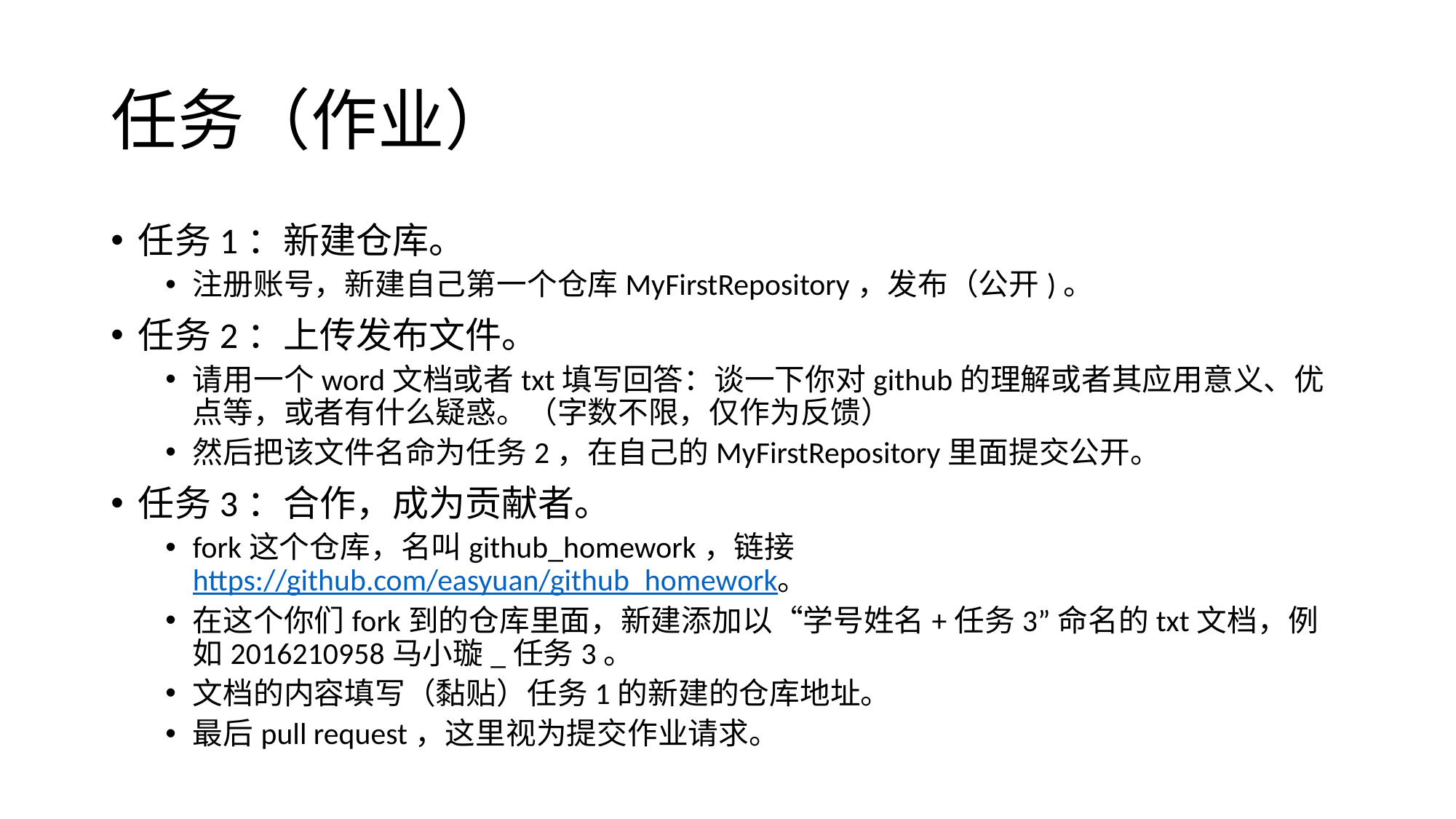

# 任务（作业）
任务1：新建仓库。
注册账号，新建自己第一个仓库MyFirstRepository，发布（公开)。
任务2：上传发布文件。
请用一个word文档或者txt填写回答：谈一下你对github的理解或者其应用意义、优点等，或者有什么疑惑。（字数不限，仅作为反馈）
然后把该文件名命为任务2，在自己的MyFirstRepository里面提交公开。
任务3：合作，成为贡献者。
fork这个仓库，名叫github_homework，链接https://github.com/easyuan/github_homework。
在这个你们fork到的仓库里面，新建添加以“学号姓名+任务3”命名的txt文档，例如2016210958马小璇_任务3。
文档的内容填写（黏贴）任务1的新建的仓库地址。
最后pull request，这里视为提交作业请求。